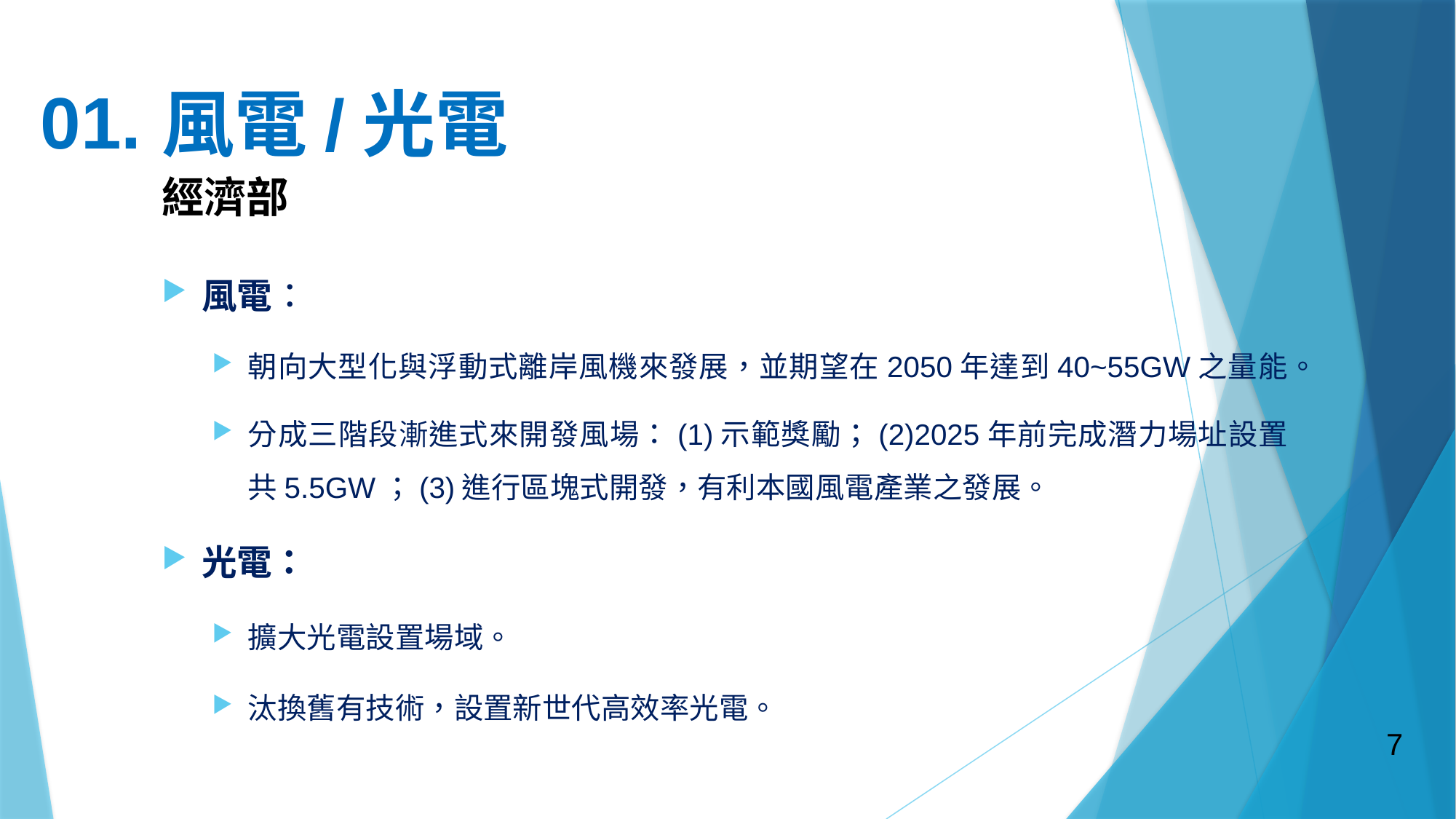

01.
# 風電/光電
經濟部
風電：
朝向大型化與浮動式離岸風機來發展，並期望在2050年達到40~55GW之量能。
分成三階段漸進式來開發風場：(1)示範獎勵；(2)2025年前完成潛力場址設置共5.5GW；(3)進行區塊式開發，有利本國風電產業之發展。
光電：
擴大光電設置場域。
汰換舊有技術，設置新世代高效率光電。

7